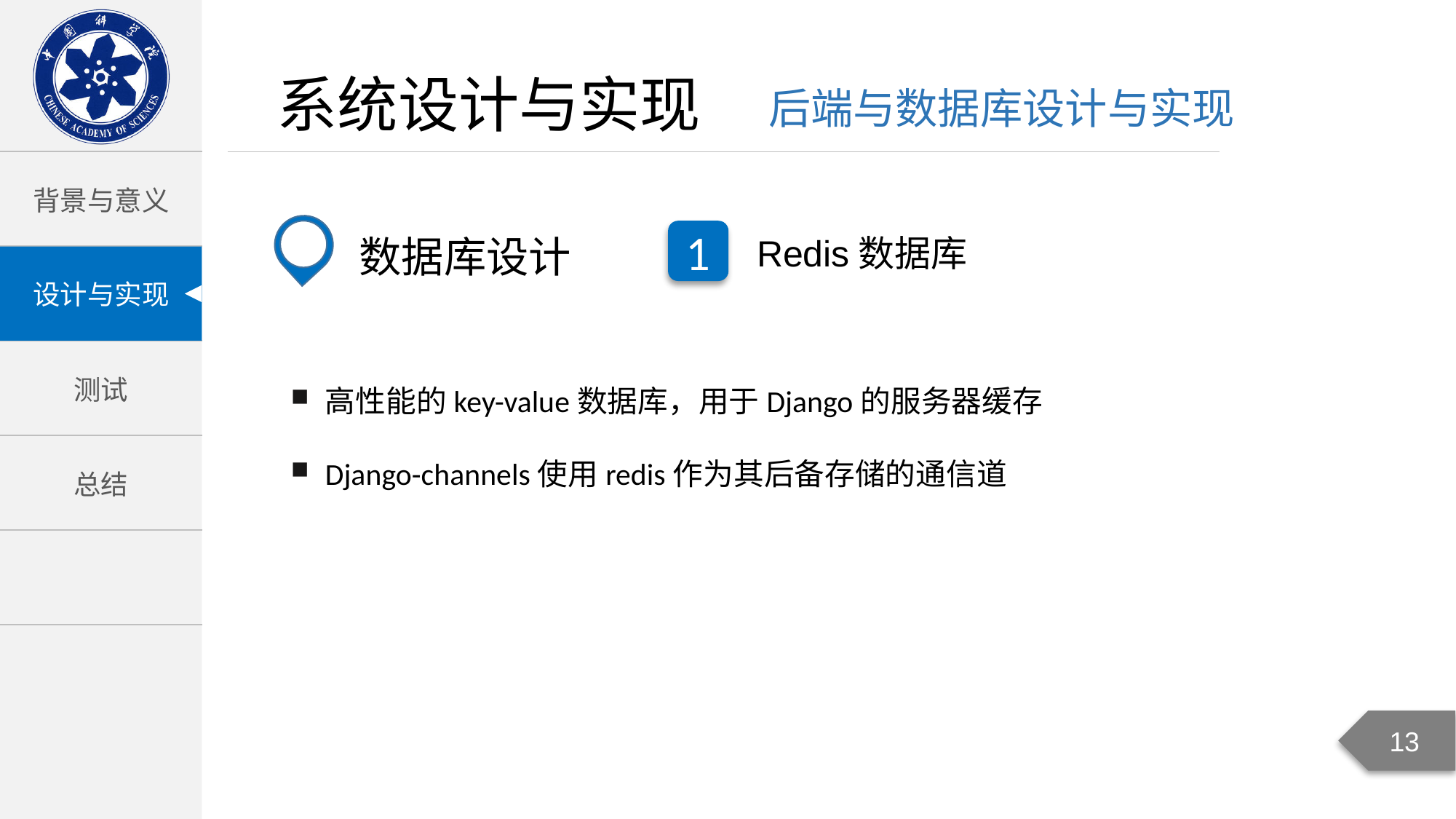

1
数据库设计
Redis数据库
高性能的key-value数据库，用于Django的服务器缓存
Django-channels使用redis作为其后备存储的通信道